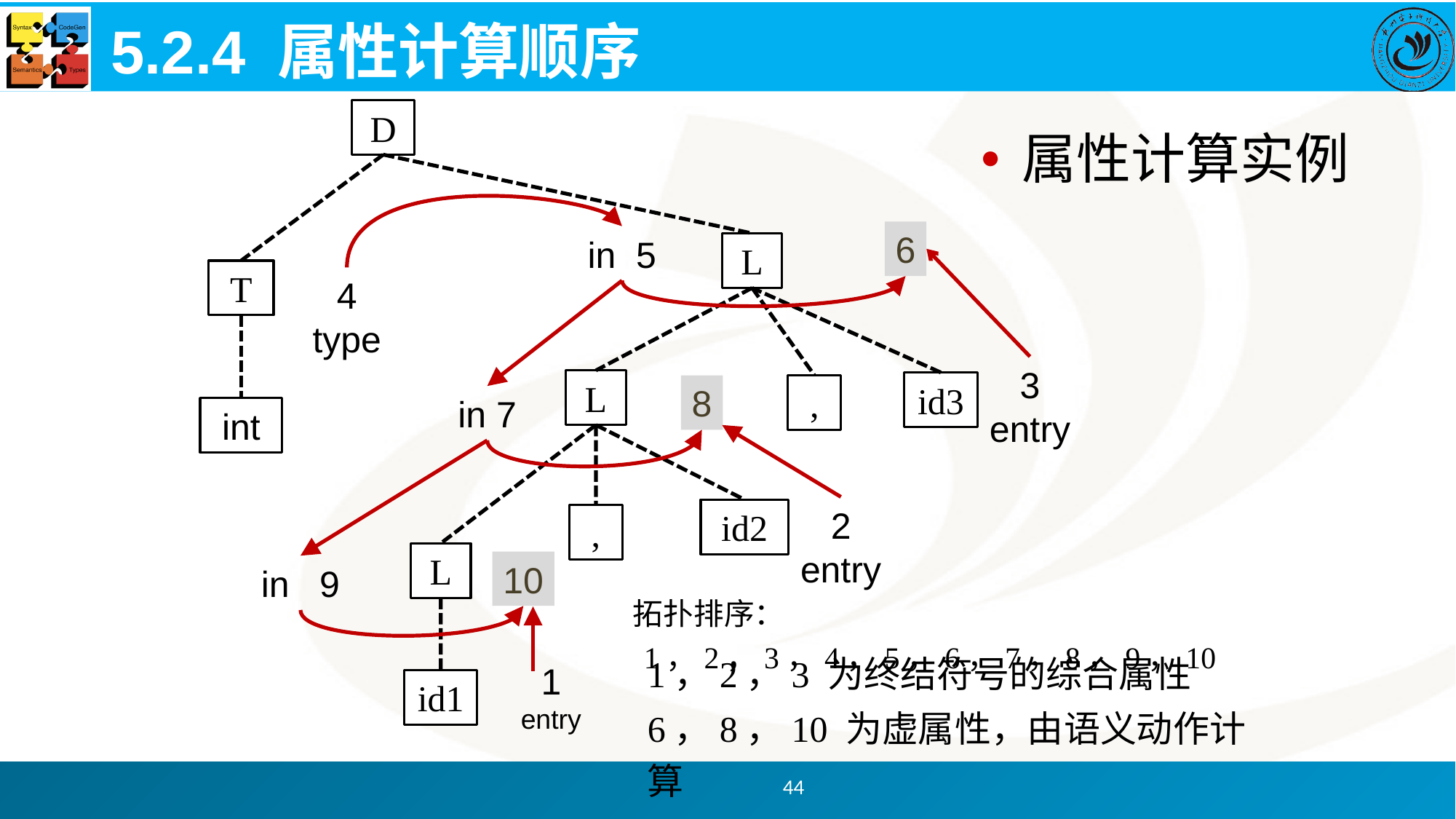

# 5.2.4 属性计算顺序
D
属性计算实例
6
in  5
L
T
4
type
3
entry
L
id3
,
8
in 7
int
2
entry
id2
,
L
10
in   9
拓扑排序：1，2，3，4，5，6，7，8，9，10
1，2，3 为终结符号的综合属性
1
entry
id1
6，8，10 为虚属性，由语义动作计算
44